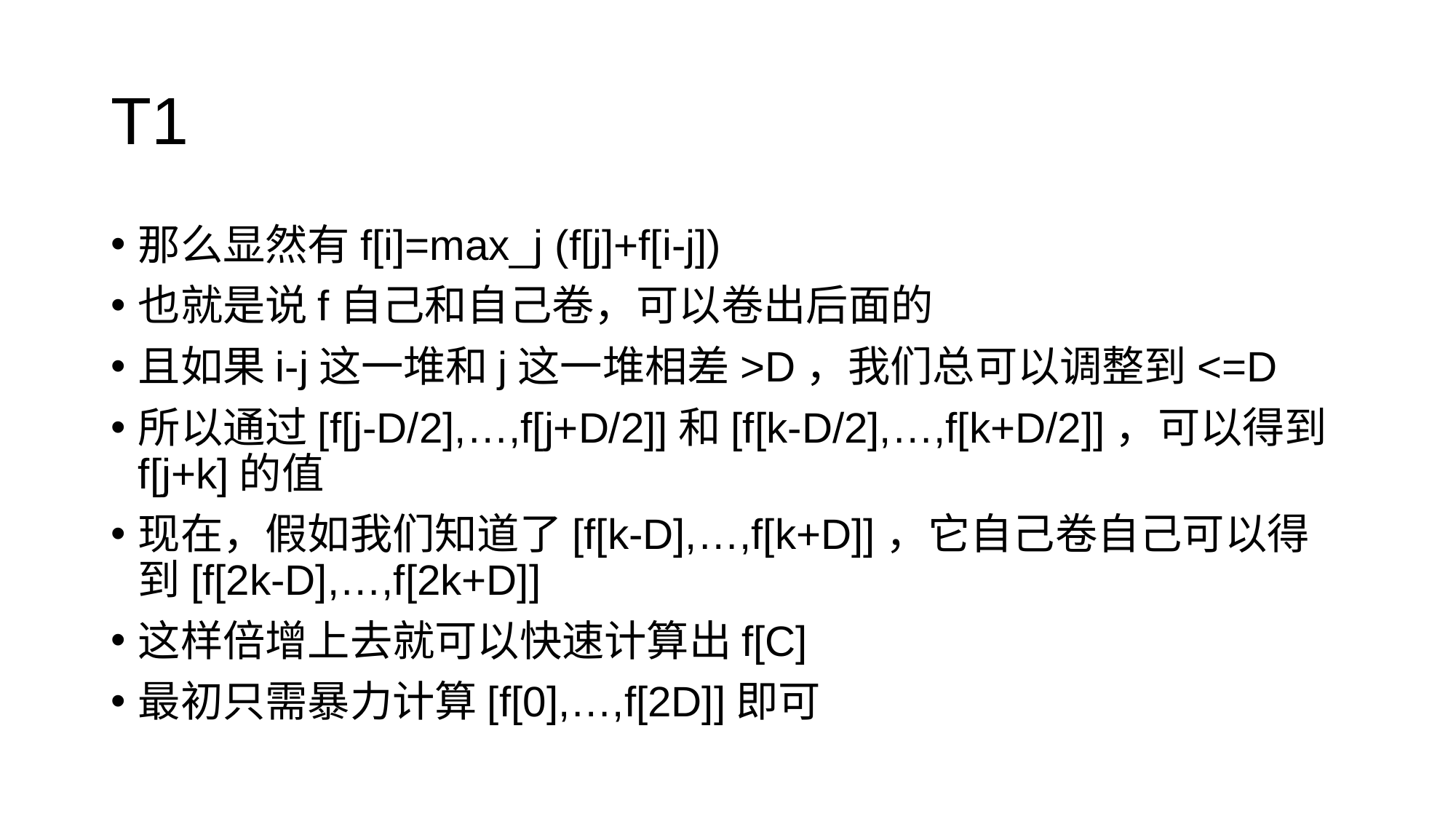

# T1
那么显然有f[i]=max_j (f[j]+f[i-j])
也就是说f自己和自己卷，可以卷出后面的
且如果i-j这一堆和j这一堆相差>D，我们总可以调整到<=D
所以通过[f[j-D/2],…,f[j+D/2]]和[f[k-D/2],…,f[k+D/2]]，可以得到f[j+k]的值
现在，假如我们知道了[f[k-D],…,f[k+D]]，它自己卷自己可以得到[f[2k-D],…,f[2k+D]]
这样倍增上去就可以快速计算出f[C]
最初只需暴力计算[f[0],…,f[2D]]即可